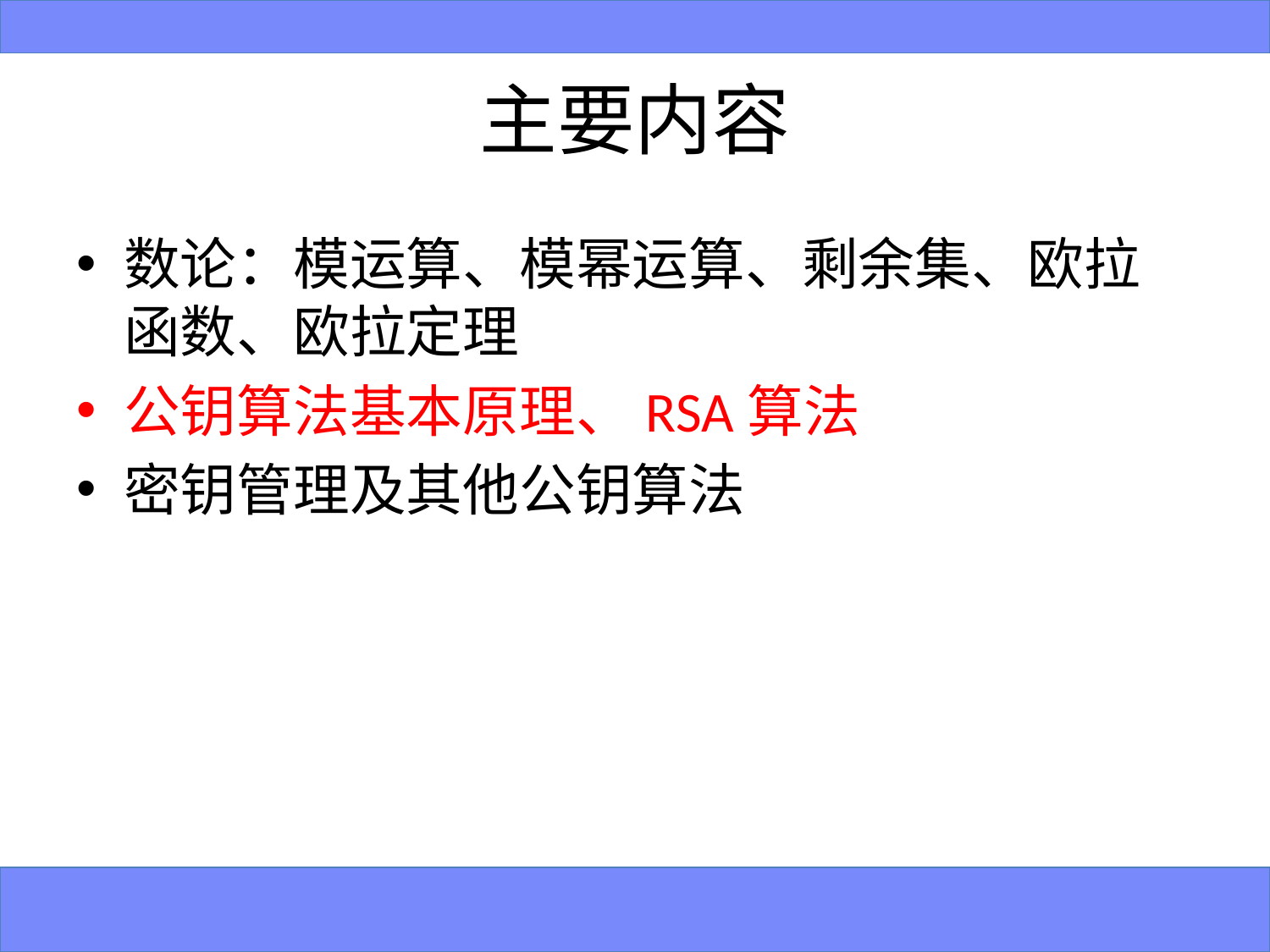

# 主要内容
数论：模运算、模幂运算、剩余集、欧拉函数、欧拉定理
公钥算法基本原理、RSA算法
密钥管理及其他公钥算法